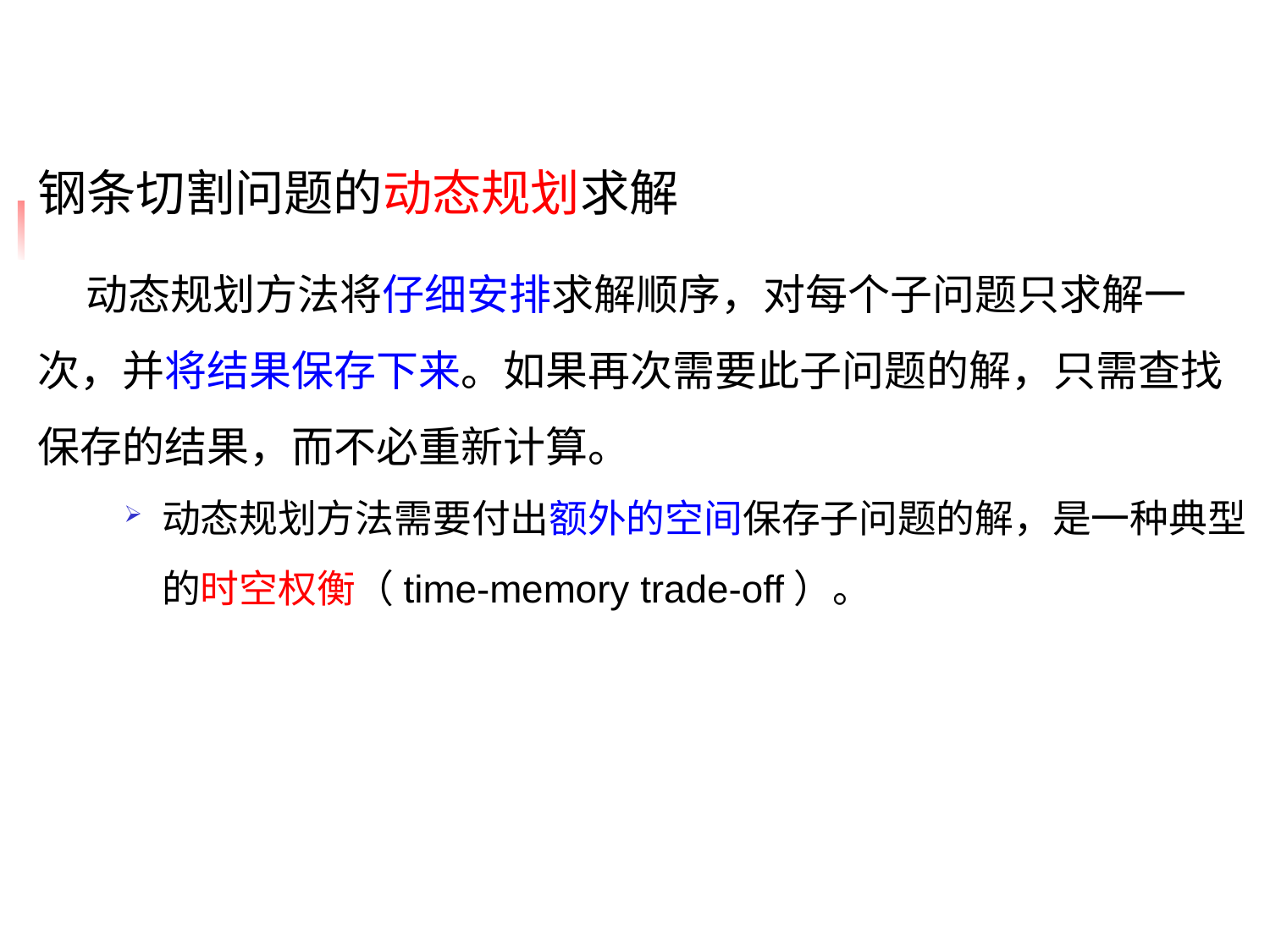

钢条切割问题的动态规划求解
    动态规划方法将仔细安排求解顺序，对每个子问题只求解一次，并将结果保存下来。如果再次需要此子问题的解，只需查找保存的结果，而不必重新计算。
动态规划方法需要付出额外的空间保存子问题的解，是一种典型的时空权衡（time-memory trade-off）。